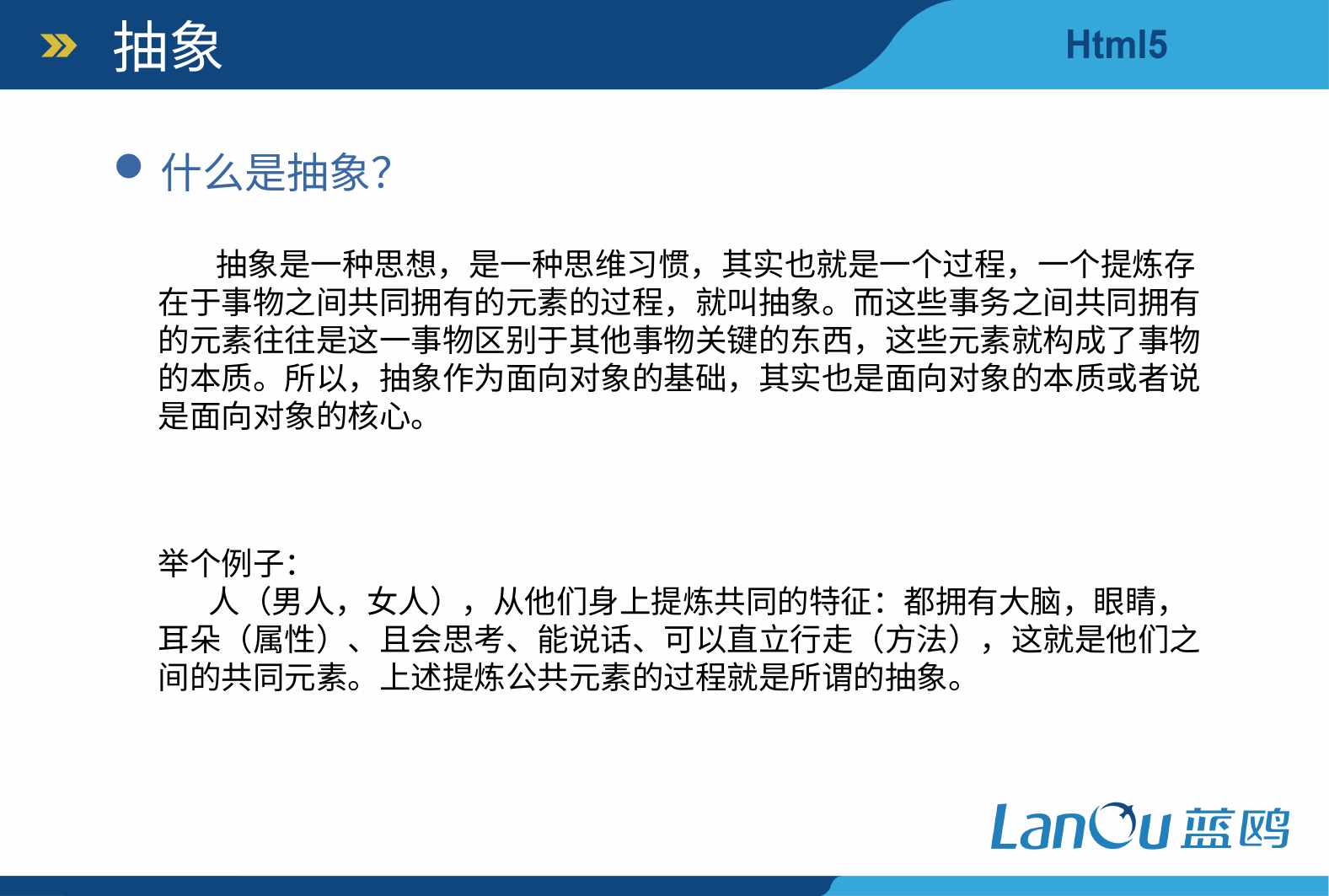

抽象
什么是抽象？

       抽象是一种思想，是一种思维习惯，其实也就是一个过程，一个提炼存在于事物之间共同拥有的元素的过程，就叫抽象。而这些事务之间共同拥有的元素往往是这一事物区别于其他事物关键的东西，这些元素就构成了事物的本质。所以，抽象作为面向对象的基础，其实也是面向对象的本质或者说是面向对象的核心。
举个例子：
      人（男人，女人），从他们身上提炼共同的特征：都拥有大脑，眼睛，耳朵（属性）、且会思考、能说话、可以直立行走（方法），这就是他们之间的共同元素。上述提炼公共元素的过程就是所谓的抽象。